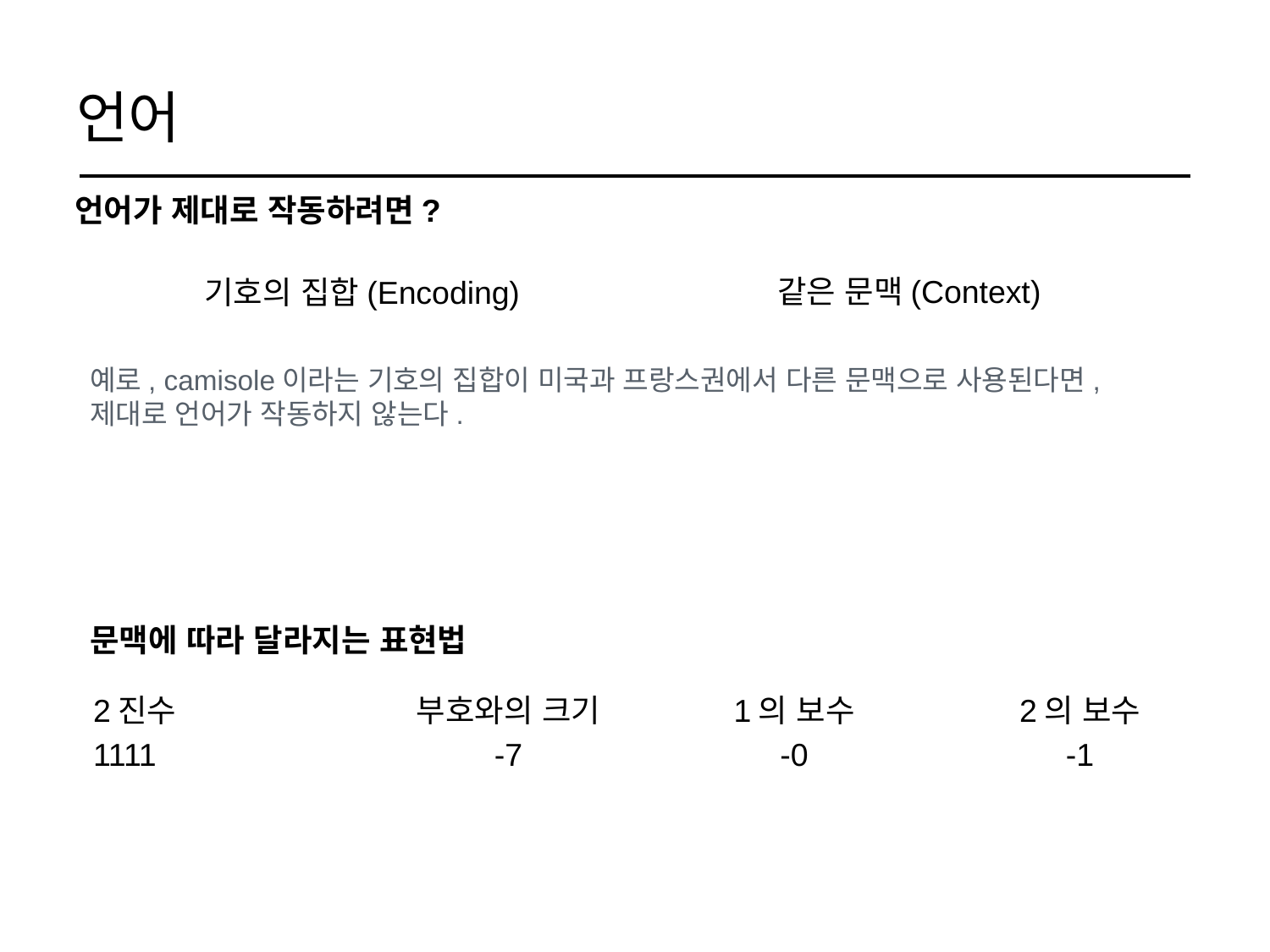

# 언어
언어가 제대로 작동하려면?
	같은 문맥(Context)
	기호의 집합(Encoding)
예로, camisole이라는 기호의 집합이 미국과 프랑스권에서 다른 문맥으로 사용된다면, 제대로 언어가 작동하지 않는다.
문맥에 따라 달라지는 표현법

| 2진수 | 부호와의 크기 | 1의 보수 | 2의 보수 |
| --- | --- | --- | --- |
| 1111 | -7 | -0 | -1 |